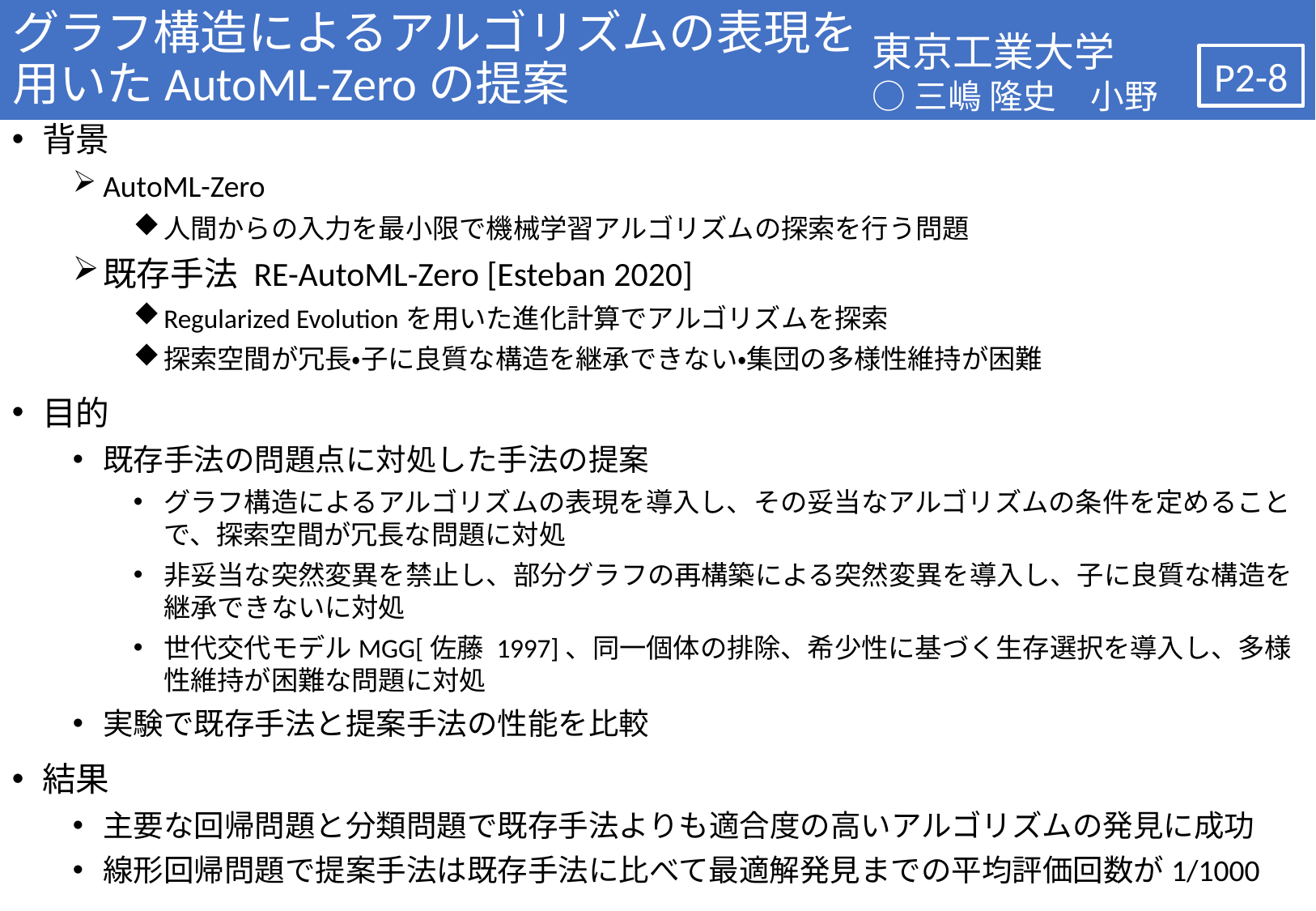

# グラフ構造によるアルゴリズムの表現を 用いたAutoML-Zeroの提案
東京工業大学
○三嶋 隆史　小野 功
P2-8
背景
AutoML-Zero
人間からの入力を最小限で機械学習アルゴリズムの探索を行う問題
既存手法 RE-AutoML-Zero [Esteban 2020]
Regularized Evolutionを用いた進化計算でアルゴリズムを探索
探索空間が冗長・子に良質な構造を継承できない・集団の多様性維持が困難
目的
既存手法の問題点に対処した手法の提案
グラフ構造によるアルゴリズムの表現を導入し、その妥当なアルゴリズムの条件を定めることで、探索空間が冗長な問題に対処
非妥当な突然変異を禁止し、部分グラフの再構築による突然変異を導入し、子に良質な構造を継承できないに対処
世代交代モデルMGG[佐藤 1997]、同一個体の排除、希少性に基づく生存選択を導入し、多様性維持が困難な問題に対処
実験で既存手法と提案手法の性能を比較
結果
主要な回帰問題と分類問題で既存手法よりも適合度の高いアルゴリズムの発見に成功
線形回帰問題で提案手法は既存手法に比べて最適解発見までの平均評価回数が1/1000